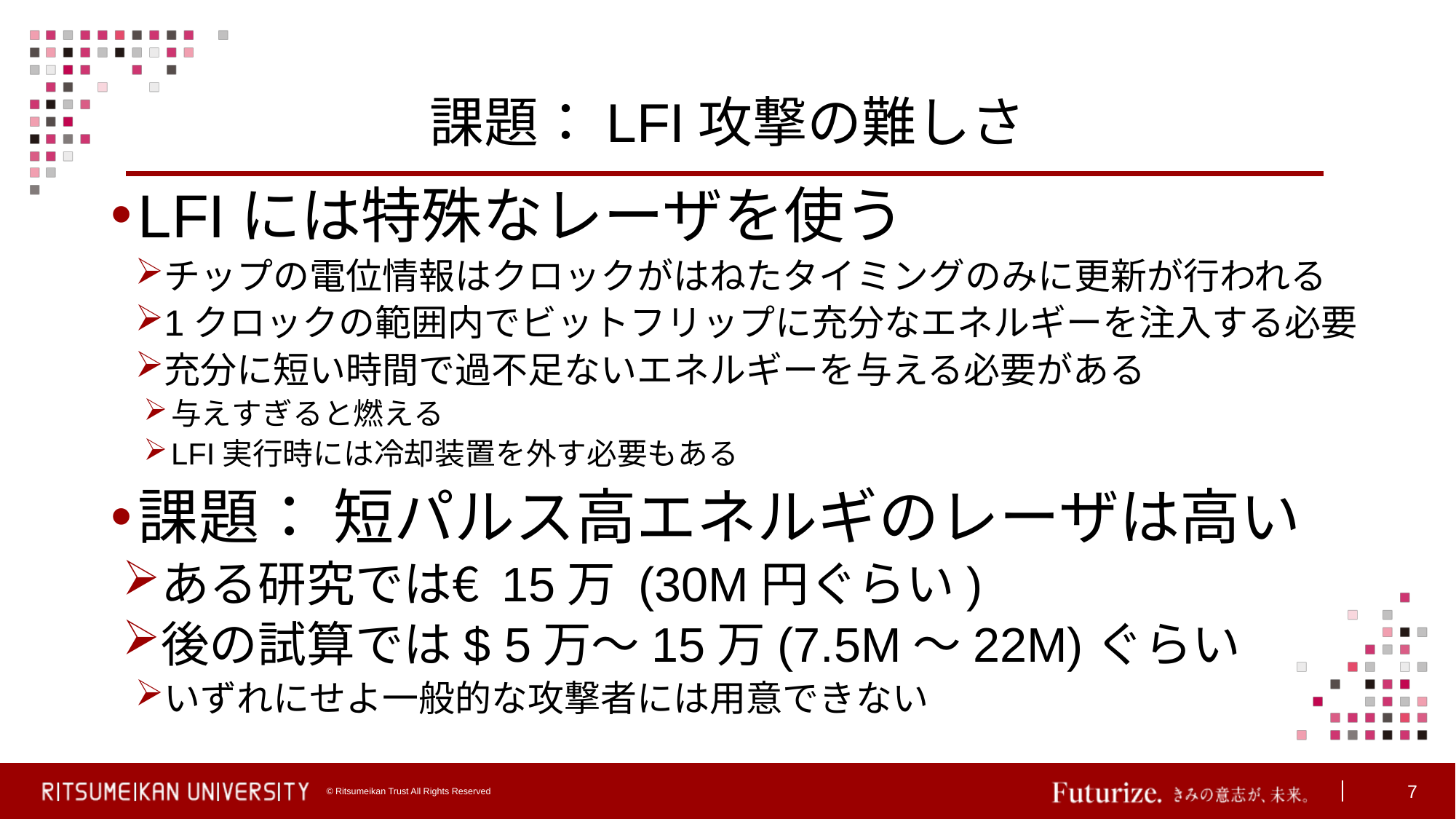

# 課題：LFI攻撃の難しさ
LFIには特殊なレーザを使う
チップの電位情報はクロックがはねたタイミングのみに更新が行われる
1クロックの範囲内でビットフリップに充分なエネルギーを注入する必要
充分に短い時間で過不足ないエネルギーを与える必要がある
与えすぎると燃える
LFI実行時には冷却装置を外す必要もある
課題： 短パルス高エネルギのレーザは高い
ある研究では€ 15万 (30M円ぐらい)
後の試算では$ 5万～15万(7.5M～22M)ぐらい
いずれにせよ一般的な攻撃者には用意できない